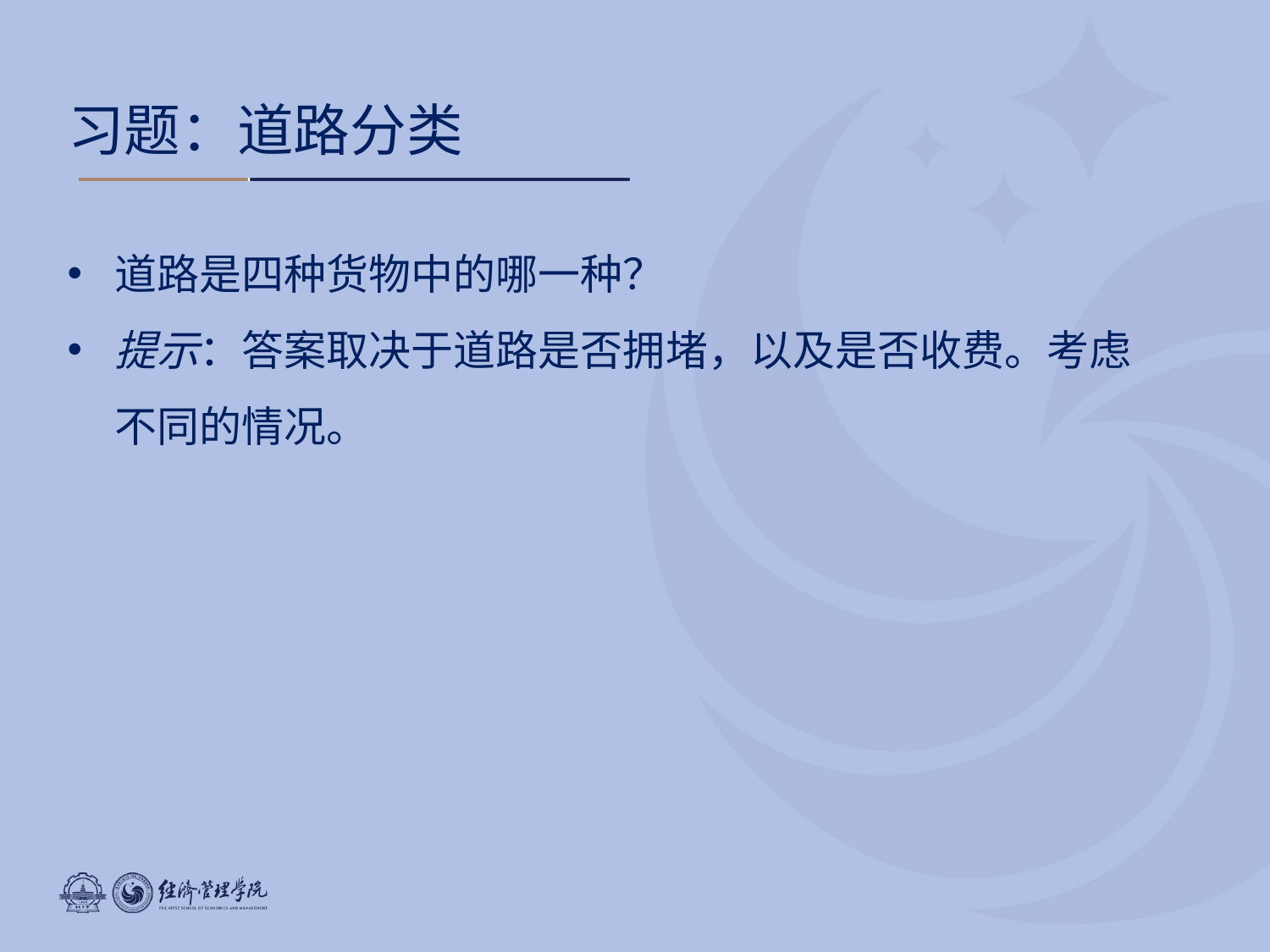

# 习题：道路分类
道路是四种货物中的哪一种？
提示：答案取决于道路是否拥堵，以及是否收费。考虑不同的情况。